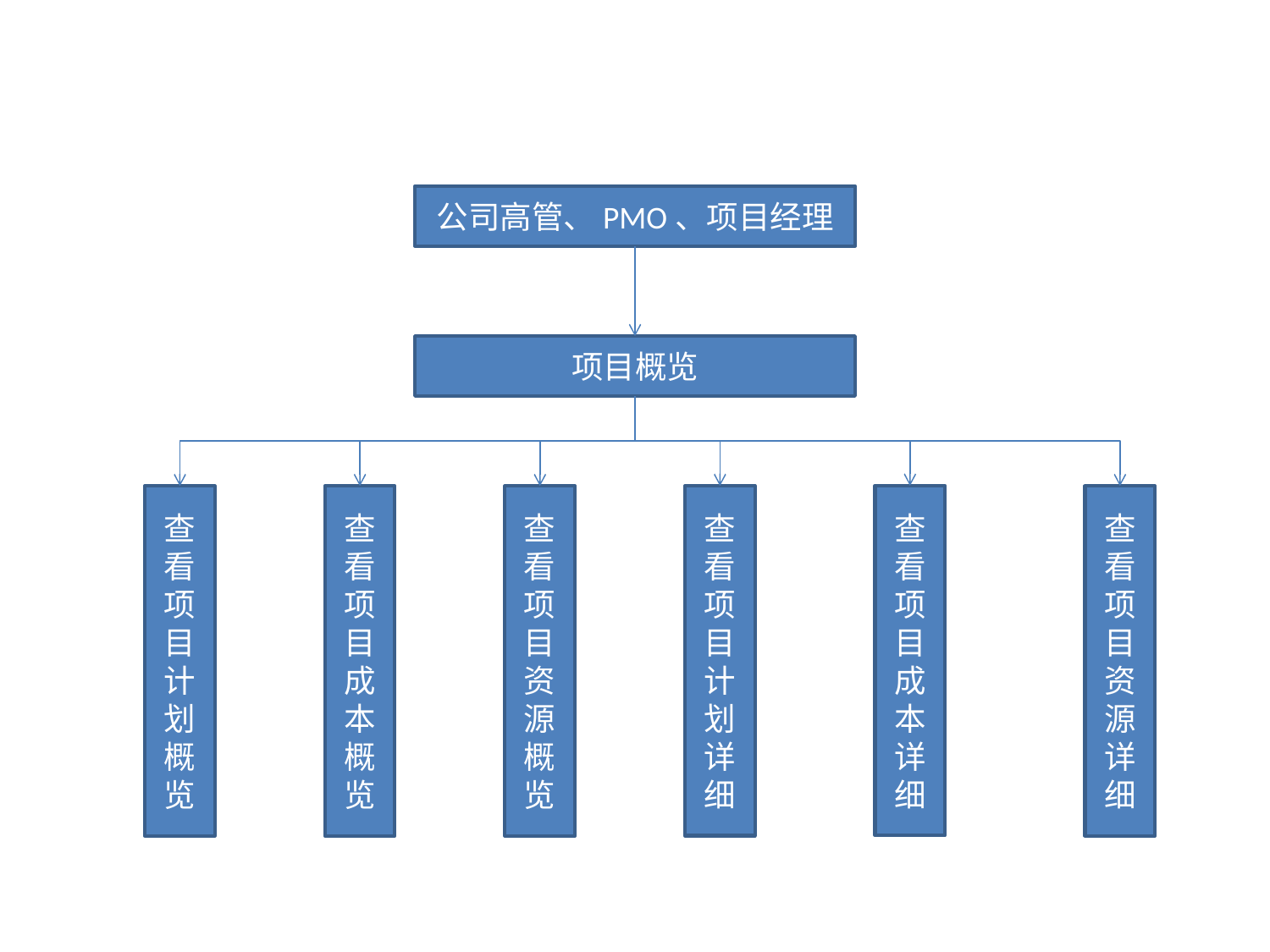

公司高管、PMO、项目经理
项目概览
查看项目成本详细
查看项目计划详细
查看项目计划概览
查看项目成本概览
查看项目资源概览
查看项目资源详细